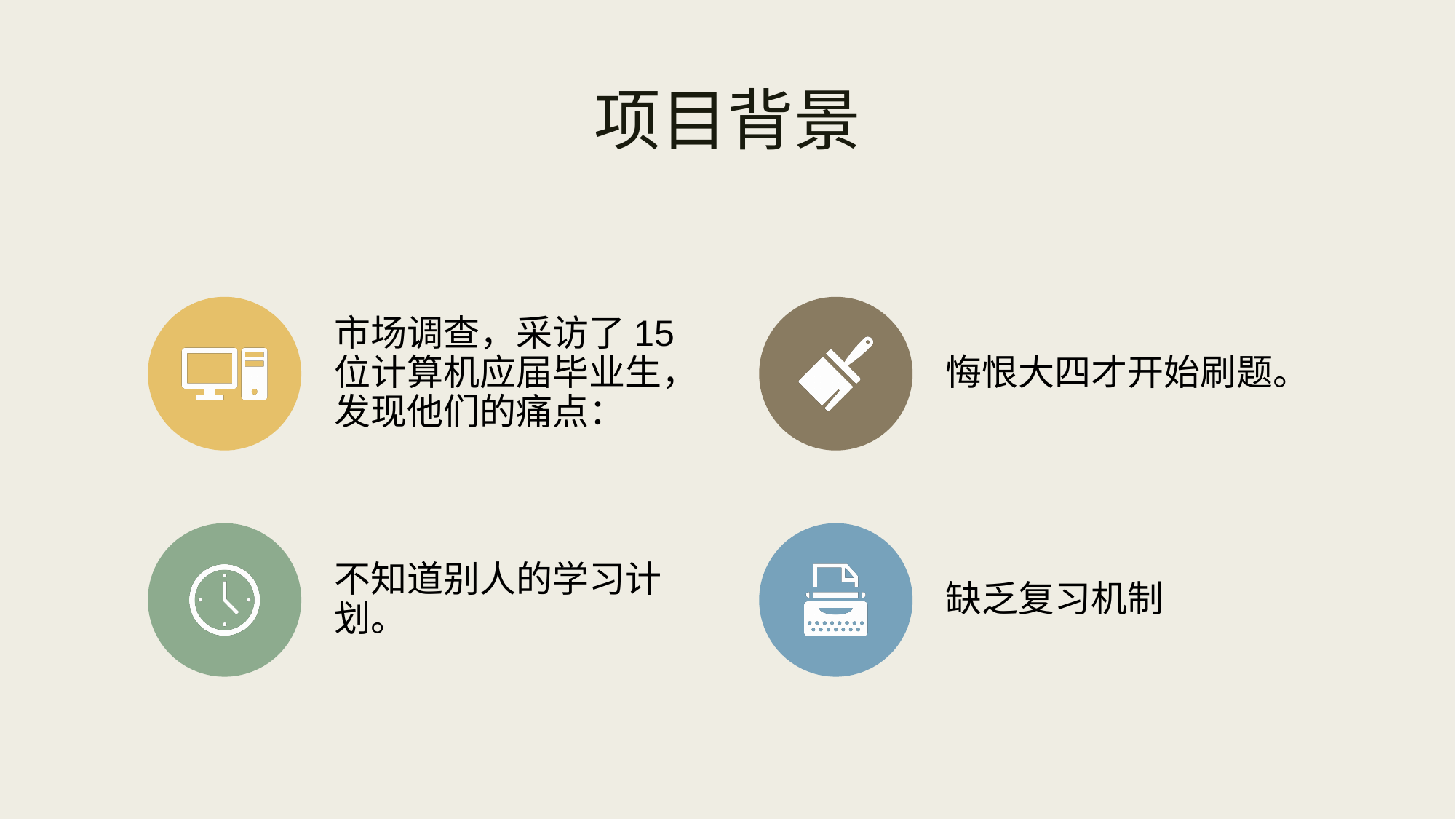

# 项目背景
市场调查，采访了15位计算机应届毕业生，发现他们的痛点：
悔恨大四才开始刷题。
不知道别人的学习计划。
缺乏复习机制